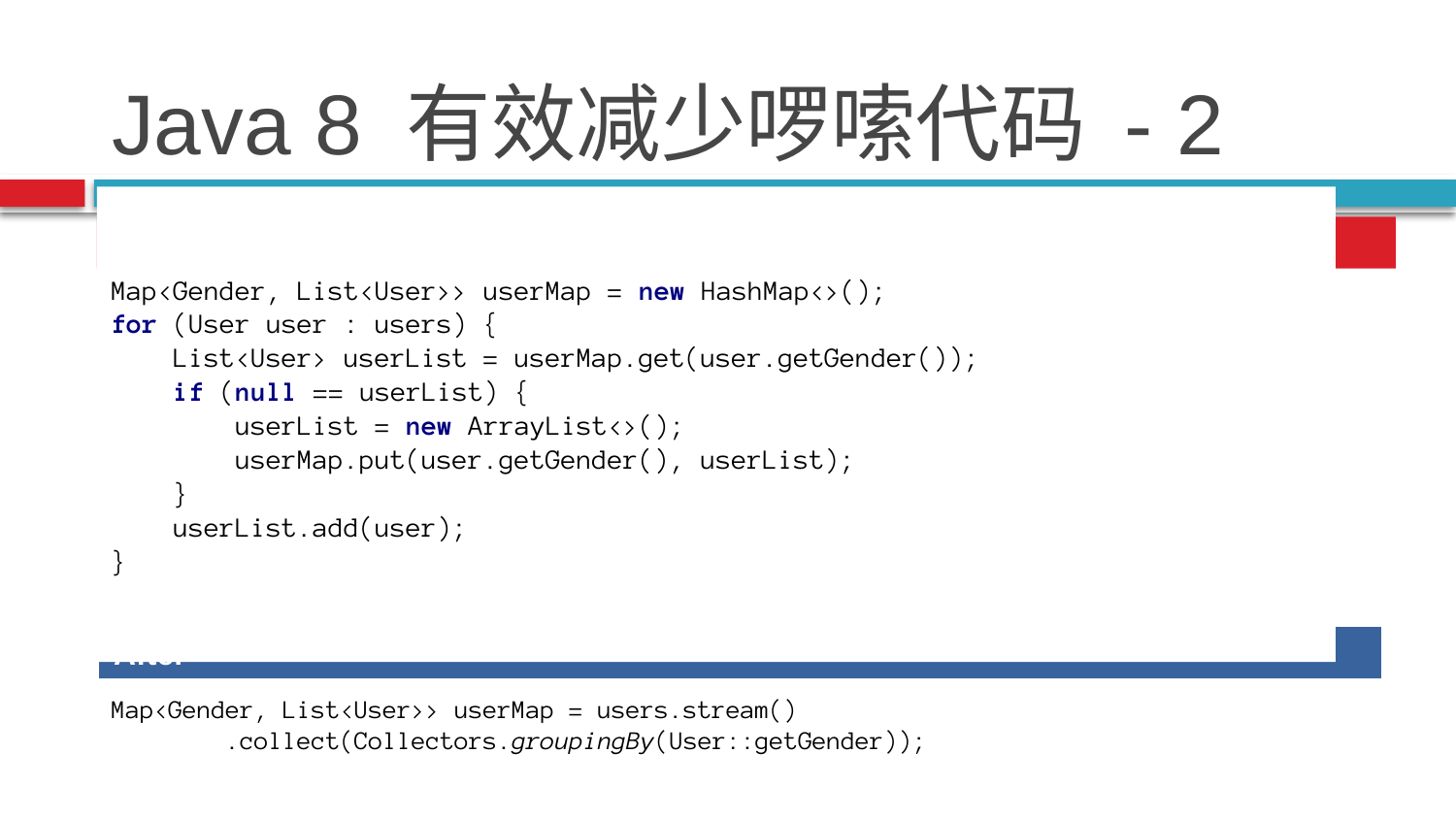

# Java 8 有效减少啰嗦代码 - 2
Before
Map<Gender, List<User>> userMap = new HashMap<>();
for (User user : users) {
    List<User> userList = userMap.get(user.getGender());
    if (null == userList) {
        userList = new ArrayList<>();
        userMap.put(user.getGender(), userList);
    }
    userList.add(user);
}
After
Map<Gender, List<User>> userMap = users.stream()
        .collect(Collectors.groupingBy(User::getGender));